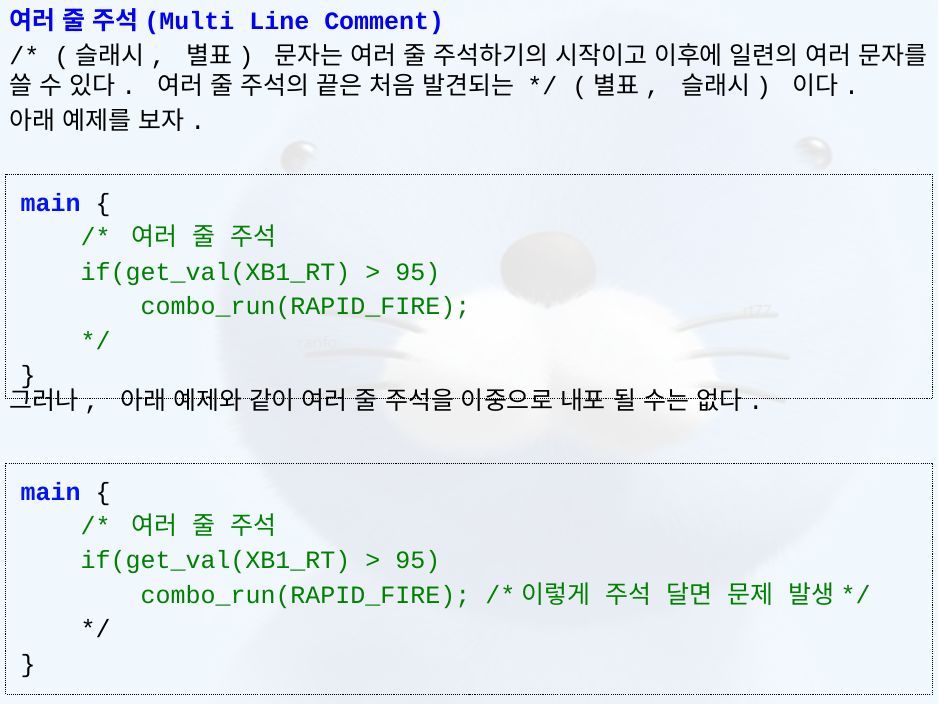

여러 줄 주석(Multi Line Comment)
/* (슬래시, 별표) 문자는 여러 줄 주석하기의 시작이고 이후에 일련의 여러 문자를 쓸 수 있다. 여러 줄 주석의 끝은 처음 발견되는 */ (별표, 슬래시) 이다.
아래 예제를 보자.

그러나, 아래 예제와 같이 여러 줄 주석을 이중으로 내포 될 수는 없다.

main {
    /* 여러 줄 주석
    if(get_val(XB1_RT) > 95)
        combo_run(RAPID_FIRE);
    */
}

main {
    /* 여러 줄 주석
    if(get_val(XB1_RT) > 95)
        combo_run(RAPID_FIRE); /*이렇게 주석 달면 문제 발생*/
    */
}